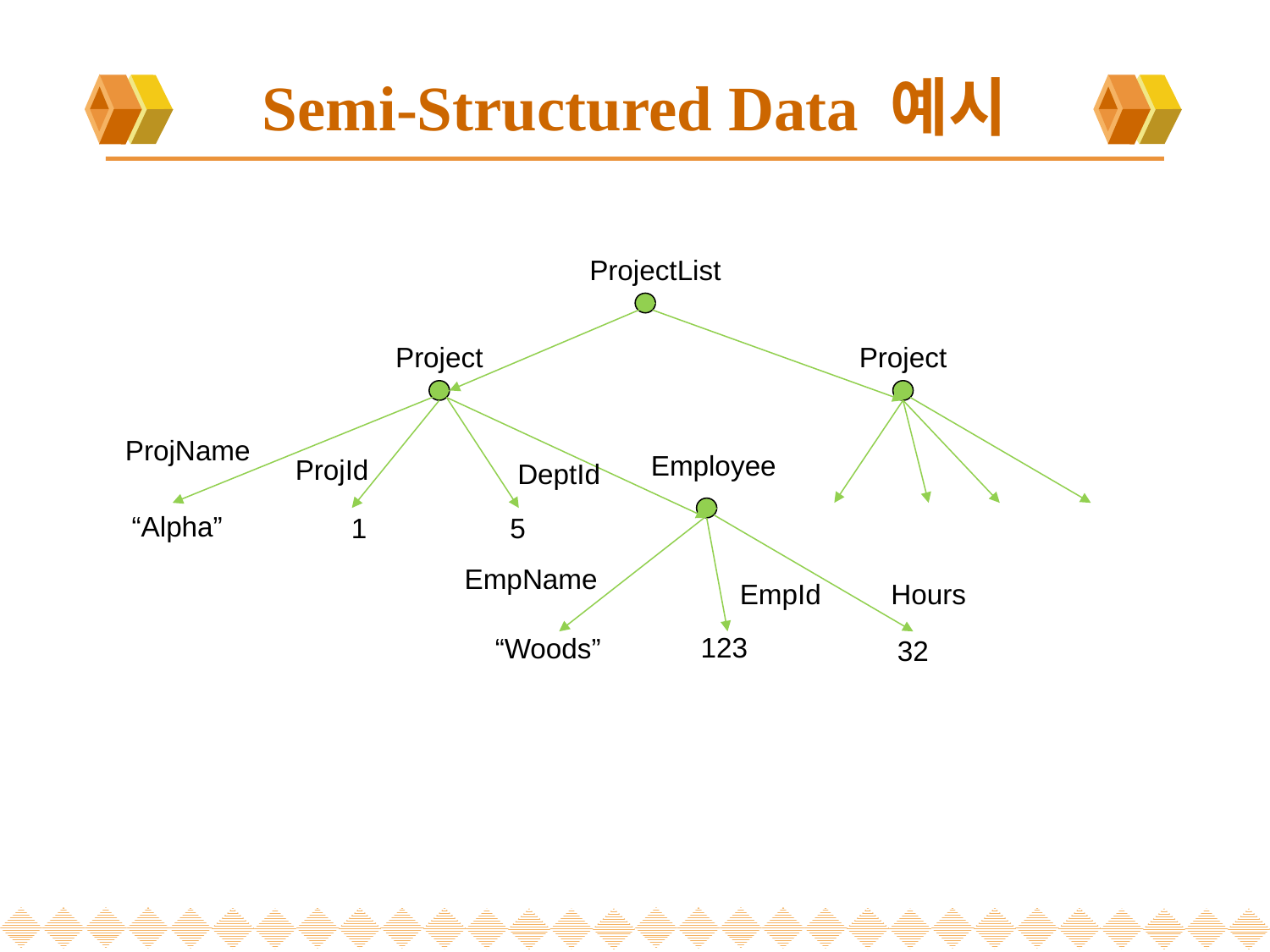

# Semi-Structured Data 예시
ProjectList

Project
Project

ProjName
Employee
ProjId
DeptId

“Alpha”
1
5
EmpName
EmpId
Hours
123
“Woods”
32